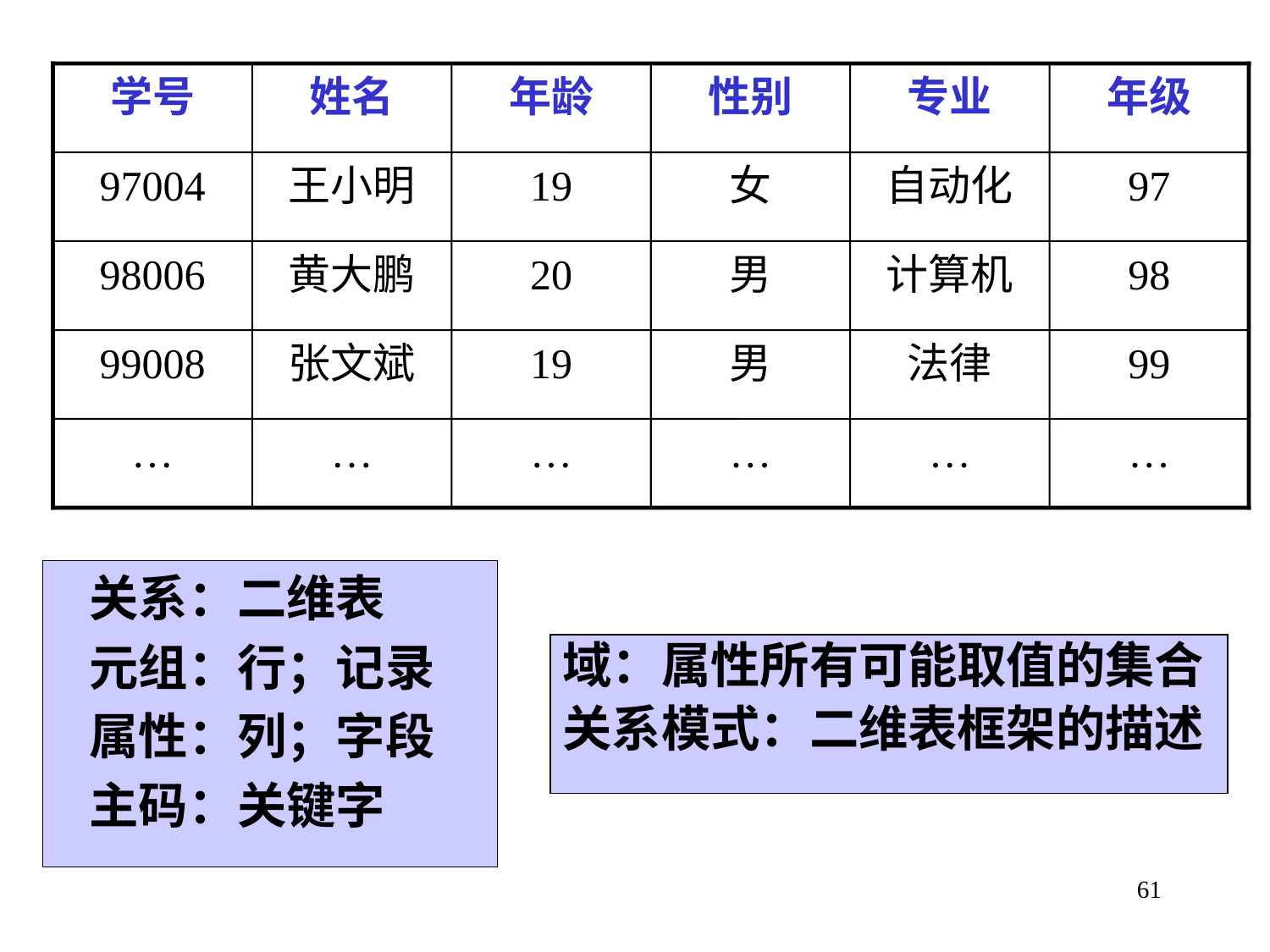

学号

姓名

年龄

性别

专业

年级

97004

王小明
19
女
自动化
97
98006

黄大鹏
20
男
计算机
98
99008

张文斌
19
男
法律
99
…

…
…
…
…
…

  关系：二维表
  元组：行；记录
  属性：列；字段
  主码：关键字
域：属性所有可能取值的集合
关系模式：二维表框架的描述
61